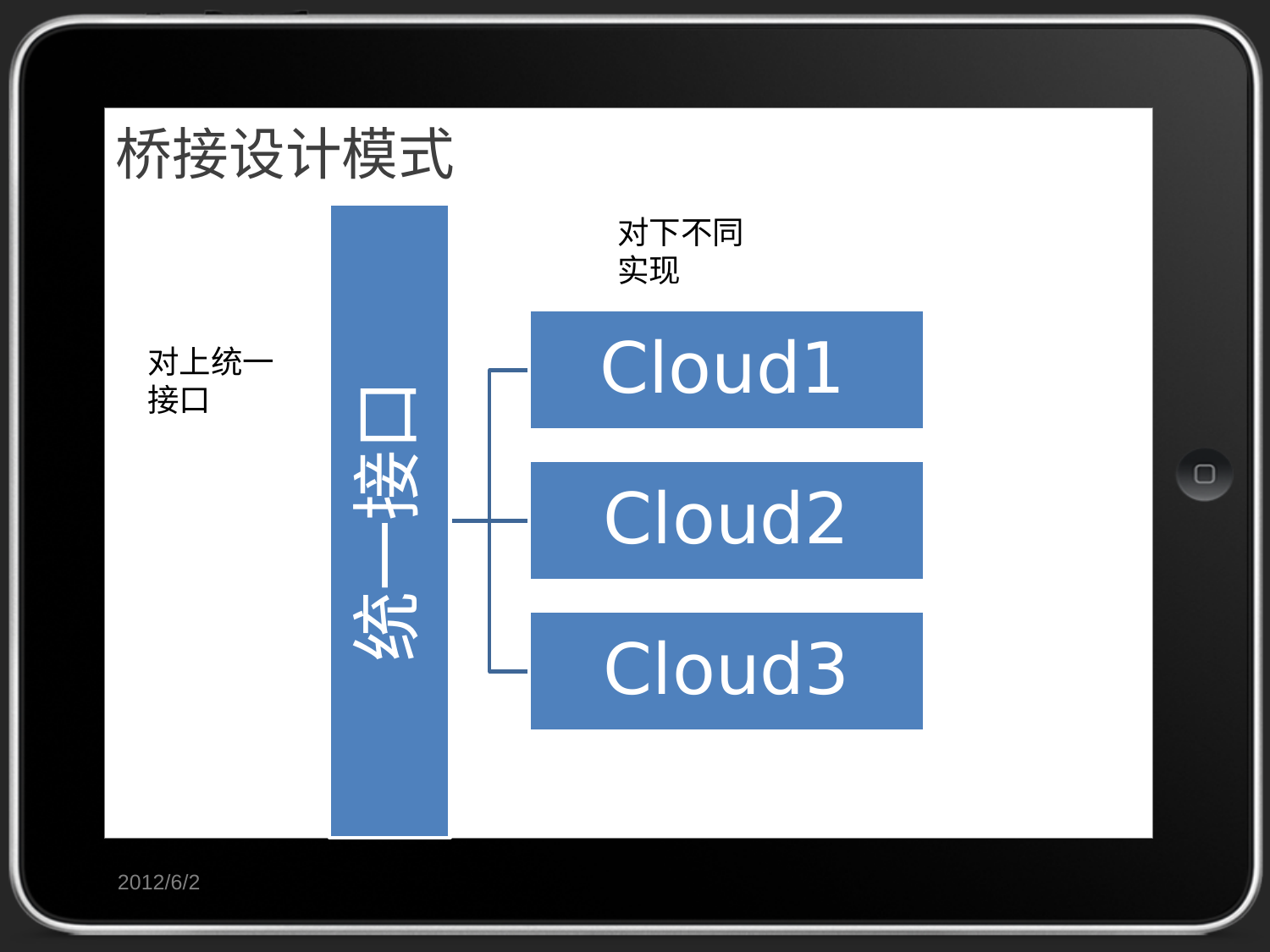

# 桥接设计模式

统一接口
Cloud1
Cloud2
Cloud3
对下不同实现
对上统一接口
2012/6/2